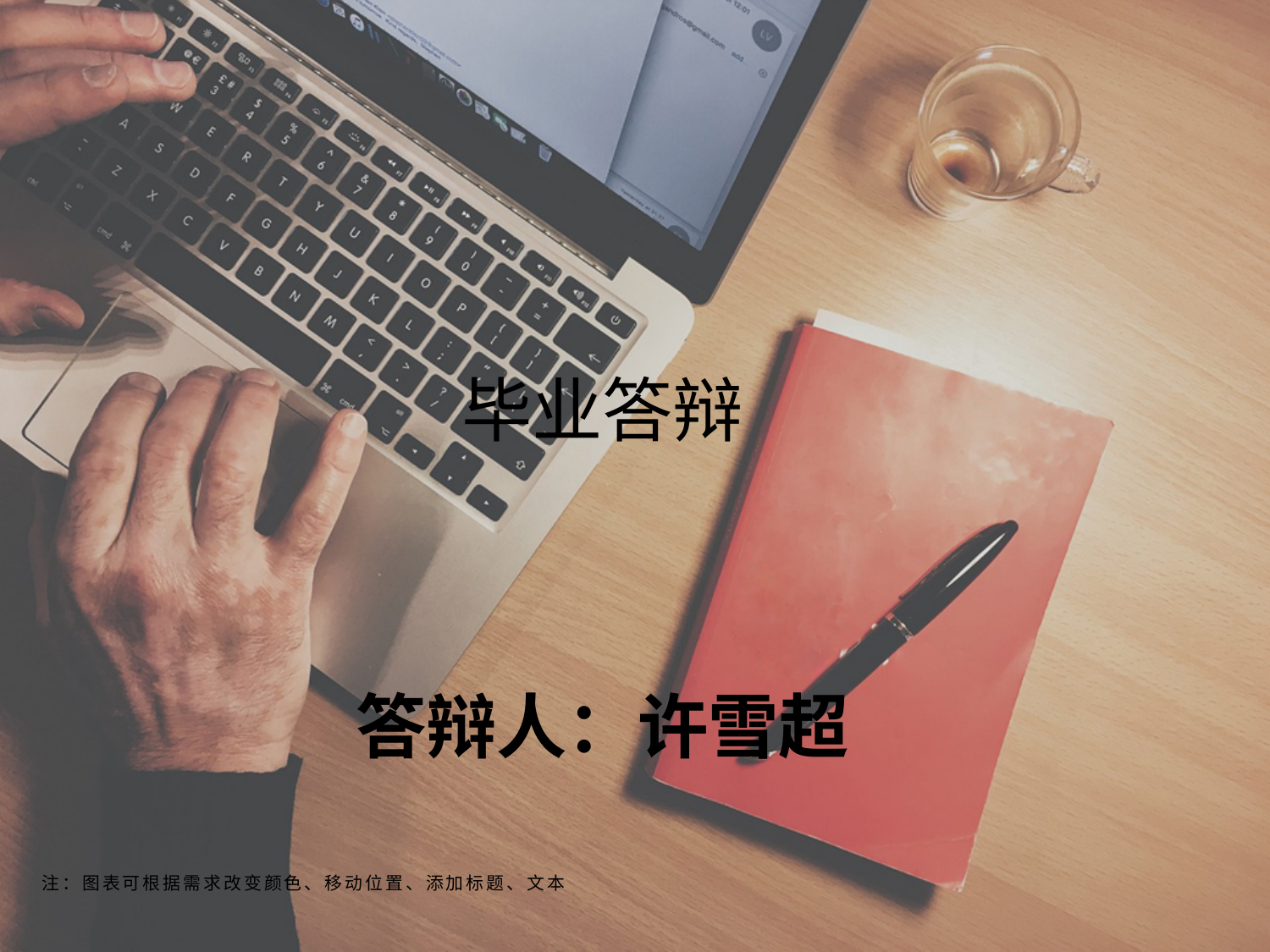

毕业答辩
答辩人：许雪超
注：图表可根据需求改变颜色、移动位置、添加标题、文本